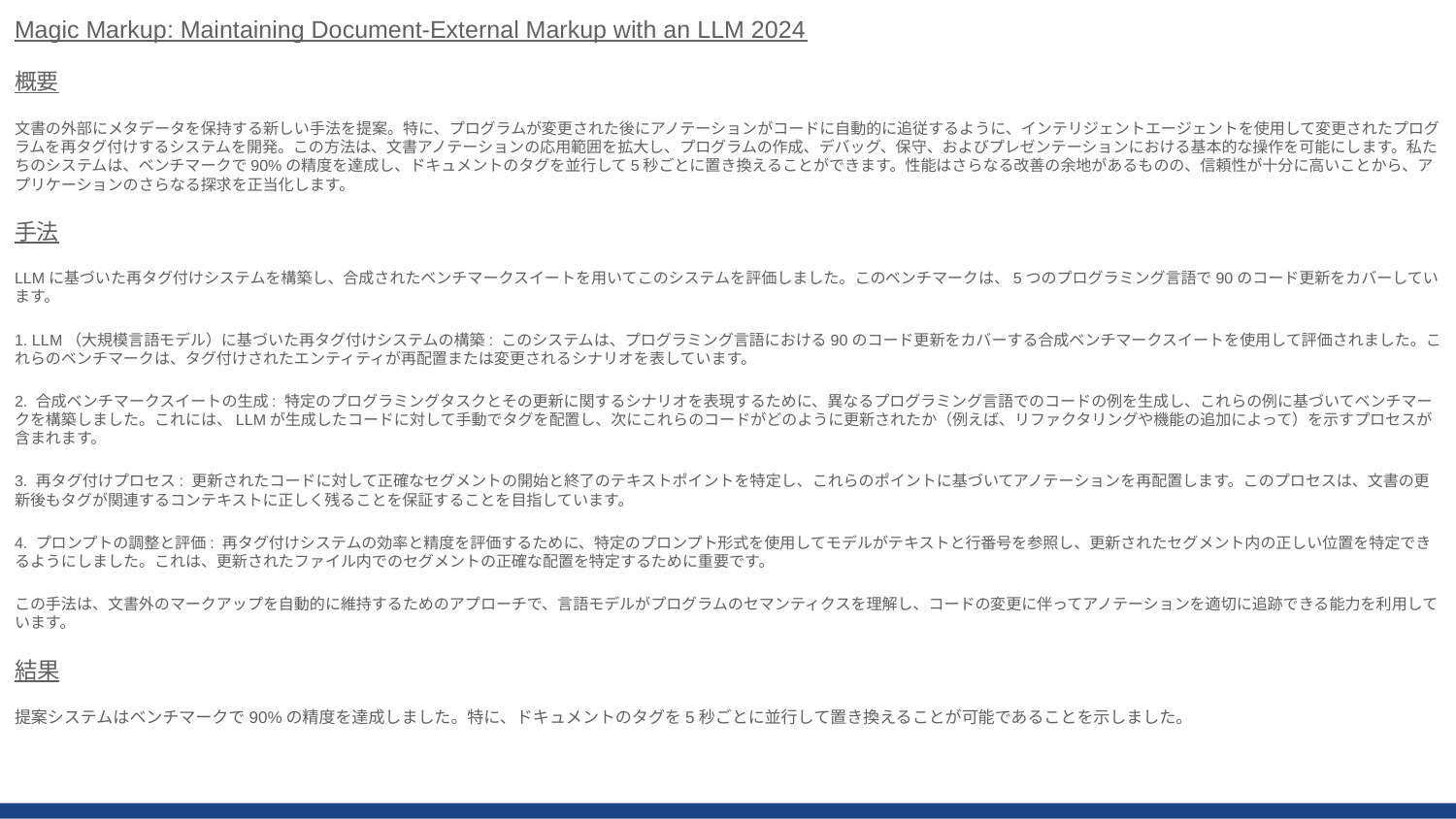

Magic Markup: Maintaining Document-External Markup with an LLM 2024
概要
文書の外部にメタデータを保持する新しい手法を提案。特に、プログラムが変更された後にアノテーションがコードに自動的に追従するように、インテリジェントエージェントを使用して変更されたプログラムを再タグ付けするシステムを開発。この方法は、文書アノテーションの応用範囲を拡大し、プログラムの作成、デバッグ、保守、およびプレゼンテーションにおける基本的な操作を可能にします。私たちのシステムは、ベンチマークで90%の精度を達成し、ドキュメントのタグを並行して5秒ごとに置き換えることができます。性能はさらなる改善の余地があるものの、信頼性が十分に高いことから、アプリケーションのさらなる探求を正当化します。
手法
LLMに基づいた再タグ付けシステムを構築し、合成されたベンチマークスイートを用いてこのシステムを評価しました。このベンチマークは、5つのプログラミング言語で90のコード更新をカバーしています。
1. LLM（大規模言語モデル）に基づいた再タグ付けシステムの構築: このシステムは、プログラミング言語における90のコード更新をカバーする合成ベンチマークスイートを使用して評価されました。これらのベンチマークは、タグ付けされたエンティティが再配置または変更されるシナリオを表しています。
2. 合成ベンチマークスイートの生成: 特定のプログラミングタスクとその更新に関するシナリオを表現するために、異なるプログラミング言語でのコードの例を生成し、これらの例に基づいてベンチマークを構築しました。これには、LLMが生成したコードに対して手動でタグを配置し、次にこれらのコードがどのように更新されたか（例えば、リファクタリングや機能の追加によって）を示すプロセスが含まれます。
3. 再タグ付けプロセス: 更新されたコードに対して正確なセグメントの開始と終了のテキストポイントを特定し、これらのポイントに基づいてアノテーションを再配置します。このプロセスは、文書の更新後もタグが関連するコンテキストに正しく残ることを保証することを目指しています。
4. プロンプトの調整と評価: 再タグ付けシステムの効率と精度を評価するために、特定のプロンプト形式を使用してモデルがテキストと行番号を参照し、更新されたセグメント内の正しい位置を特定できるようにしました。これは、更新されたファイル内でのセグメントの正確な配置を特定するために重要です。
この手法は、文書外のマークアップを自動的に維持するためのアプローチで、言語モデルがプログラムのセマンティクスを理解し、コードの変更に伴ってアノテーションを適切に追跡できる能力を利用しています。
結果
提案システムはベンチマークで90%の精度を達成しました。特に、ドキュメントのタグを5秒ごとに並行して置き換えることが可能であることを示しました。